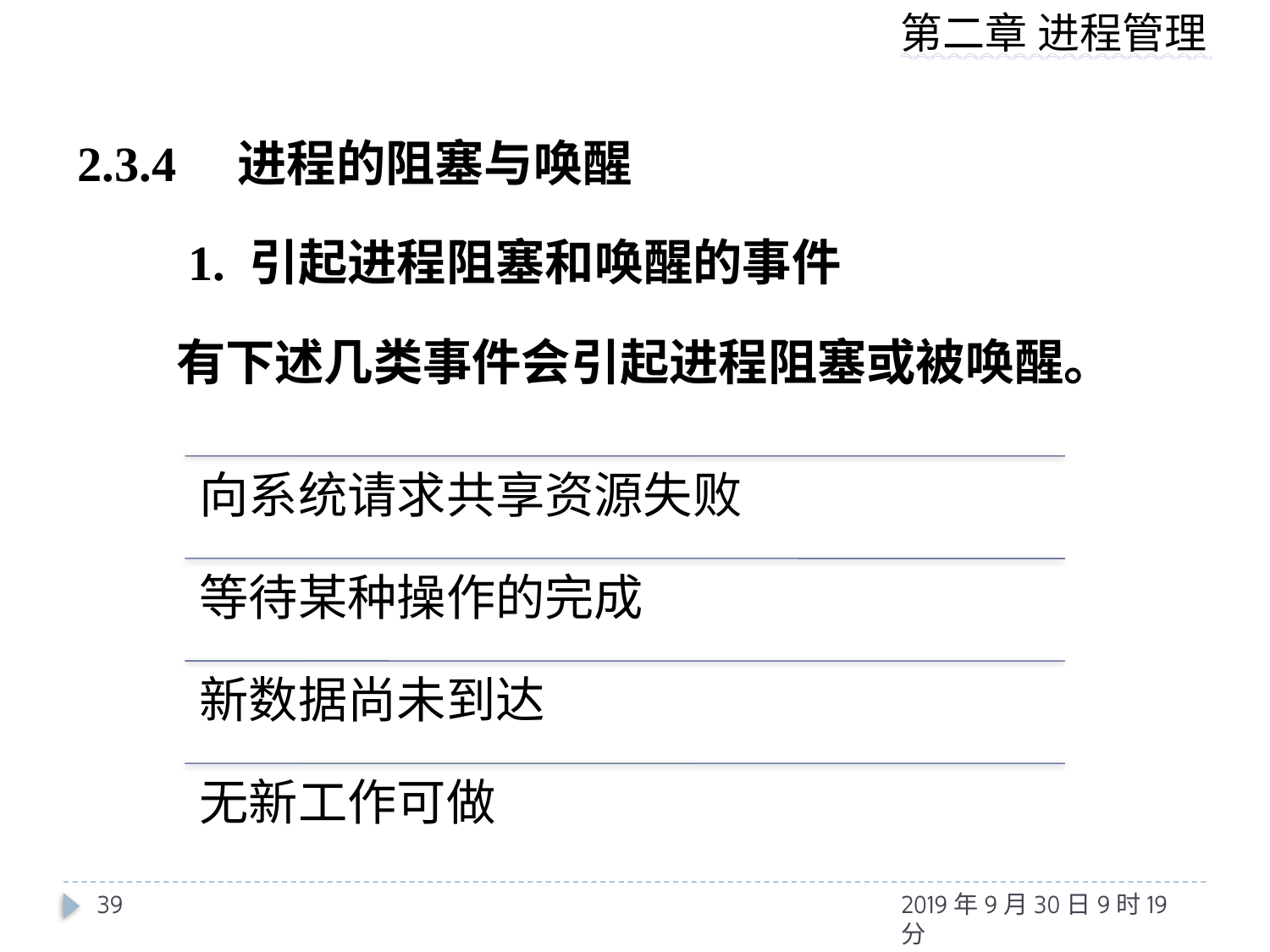

2.3.4　进程的阻塞与唤醒
　　1. 引起进程阻塞和唤醒的事件
　　有下述几类事件会引起进程阻塞或被唤醒。

向系统请求共享资源失败
等待某种操作的完成
新数据尚未到达
无新工作可做
39
2019年9月30日9时19分